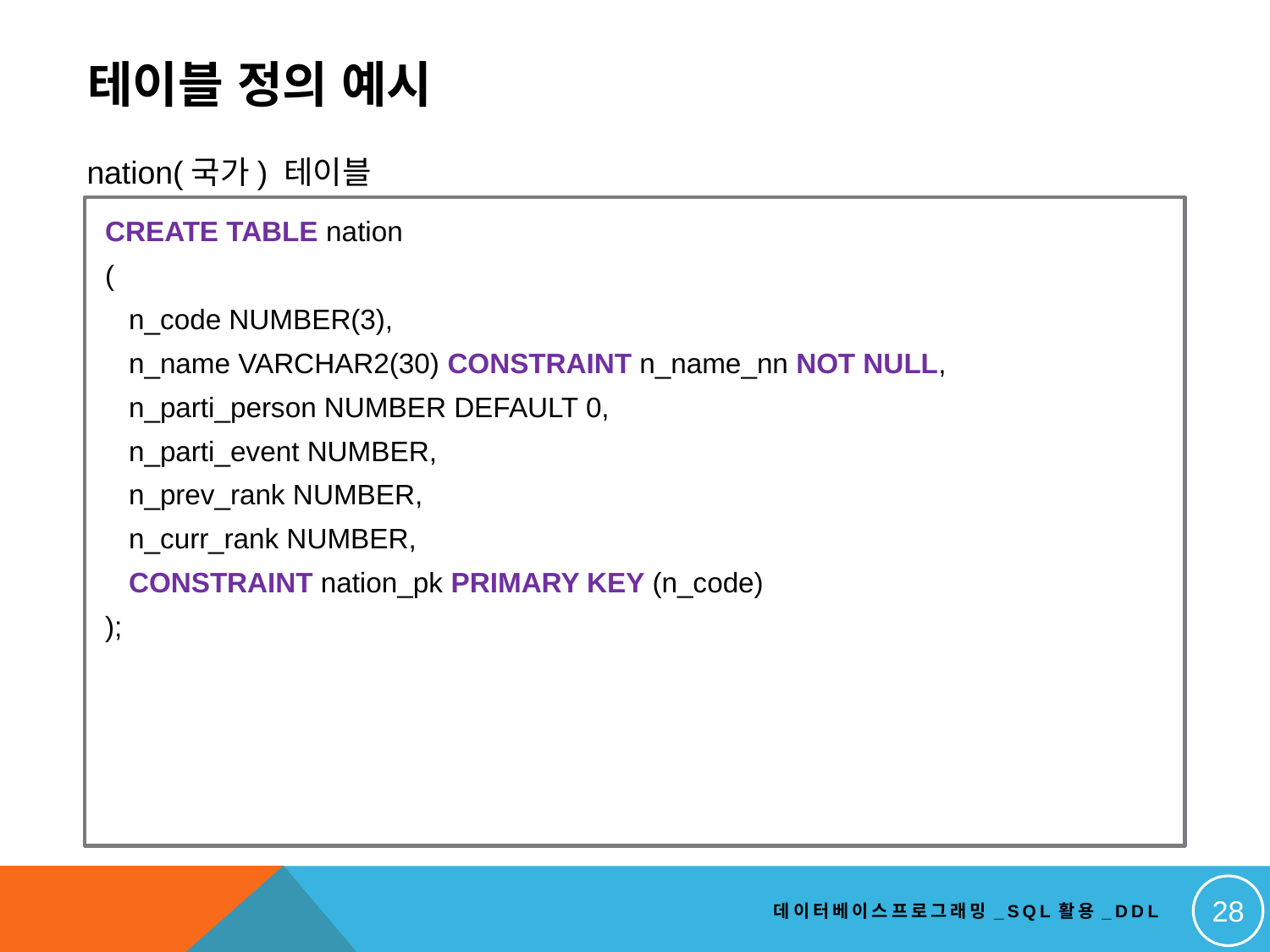

# 테이블 정의 예시
nation(국가) 테이블
CREATE TABLE nation
(
   n_code NUMBER(3),
   n_name VARCHAR2(30) CONSTRAINT n_name_nn NOT NULL,
   n_parti_person NUMBER DEFAULT 0,
   n_parti_event NUMBER,
   n_prev_rank NUMBER,
   n_curr_rank NUMBER,
   CONSTRAINT nation_pk PRIMARY KEY (n_code)
);
28
데이터베이스프로그래밍_SQL활용_DDL